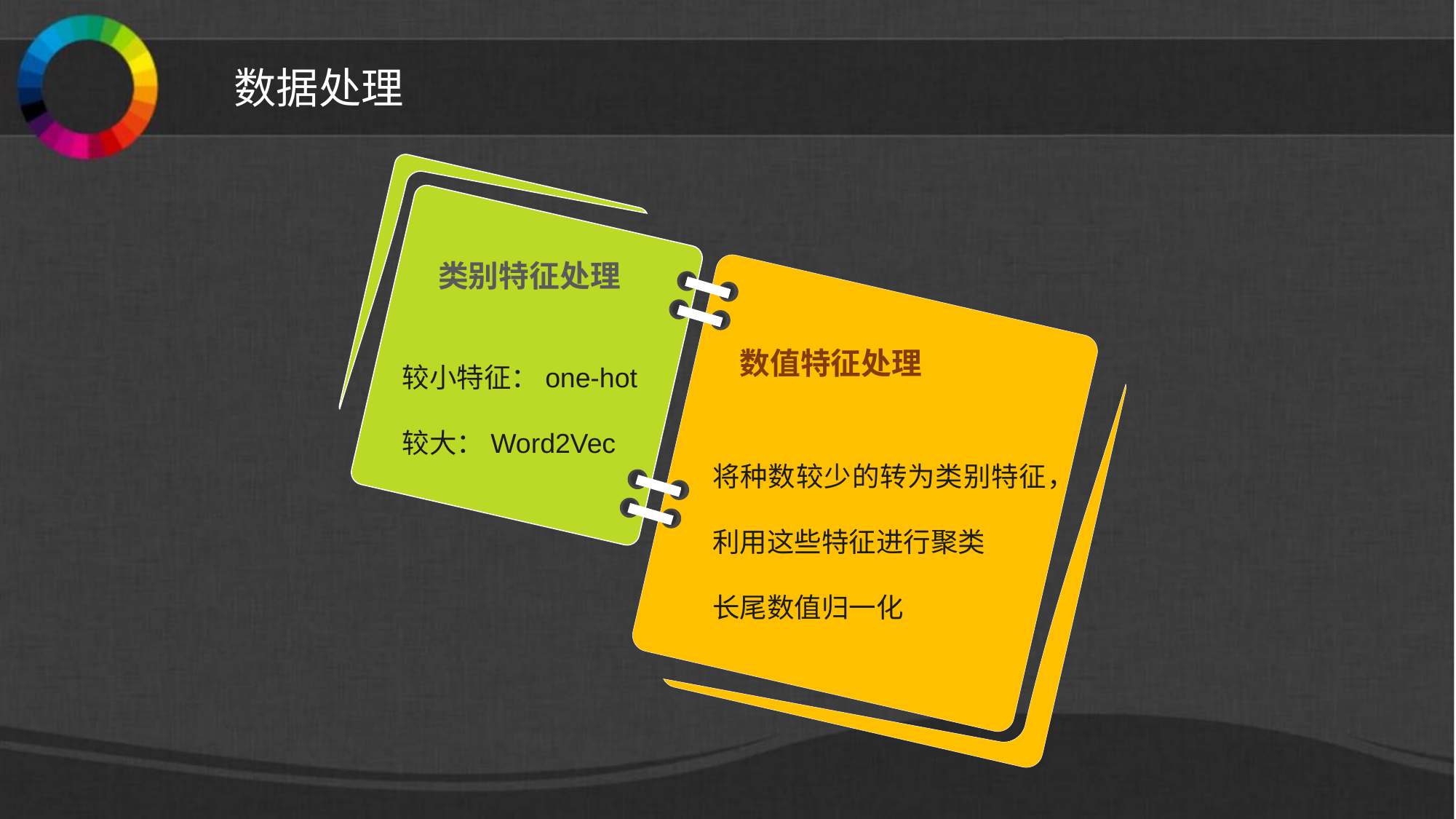

# 数据处理

类别特征处理

较小特征：one-hot
较大：Word2Vec

数值特征处理
将种数较少的转为类别特征，利用这些特征进行聚类
长尾数值归一化